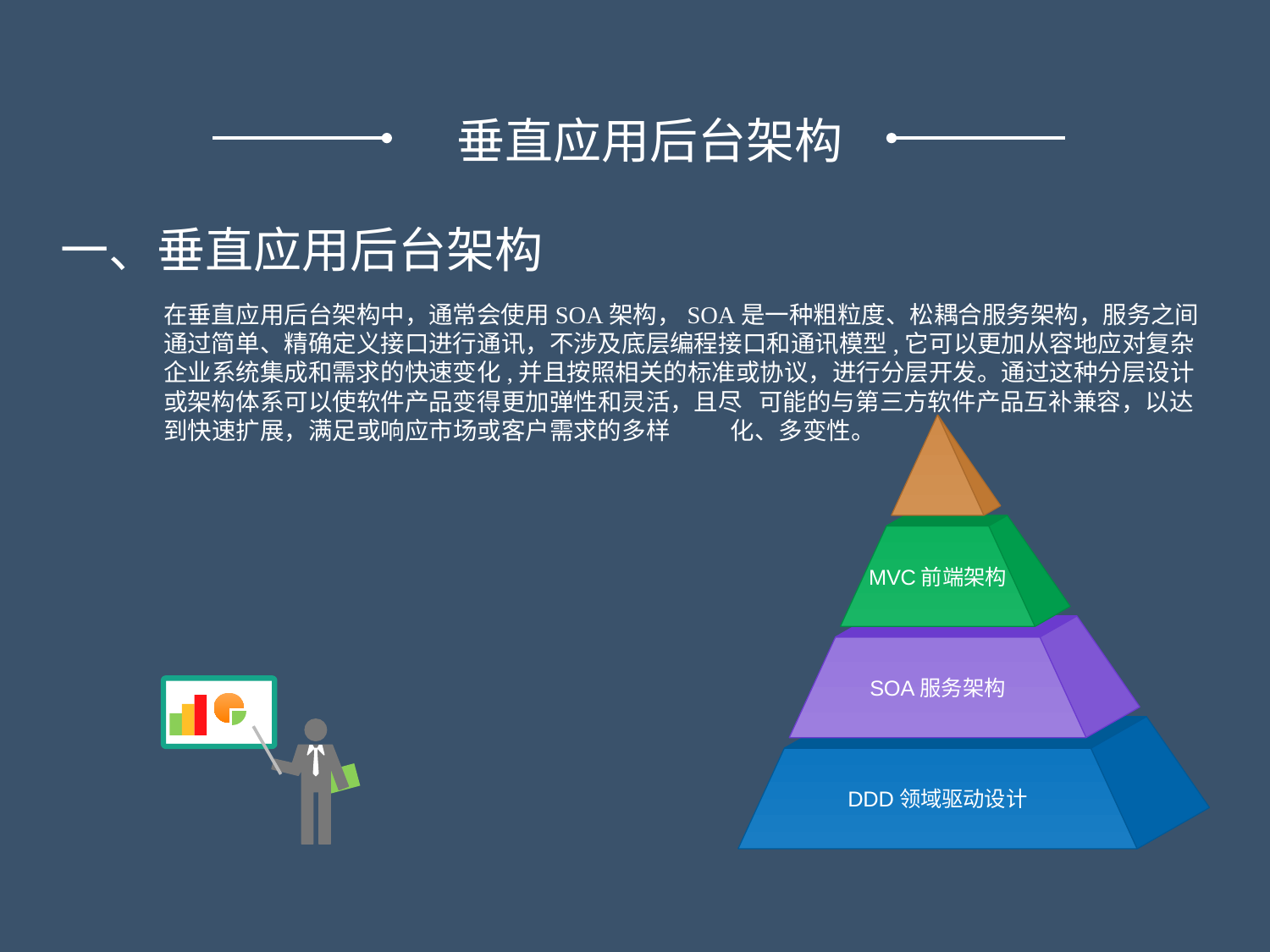

垂直应用后台架构

一、垂直应用后台架构
在垂直应用后台架构中，通常会使用SOA架构，SOA是一种粗粒度、松耦合服务架构，服务之间通过简单、精确定义接口进行通讯，不涉及底层编程接口和通讯模型,它可以更加从容地应对复杂企业系统集成和需求的快速变化,并且按照相关的标准或协议，进行分层开发。通过这种分层设计或架构体系可以使软件产品变得更加弹性和灵活，且尽   可能的与第三方软件产品互补兼容，以达到快速扩展，满足或响应市场或客户需求的多样           化、多变性。

MVC前端架构

SOA服务架构

DDD领域驱动设计